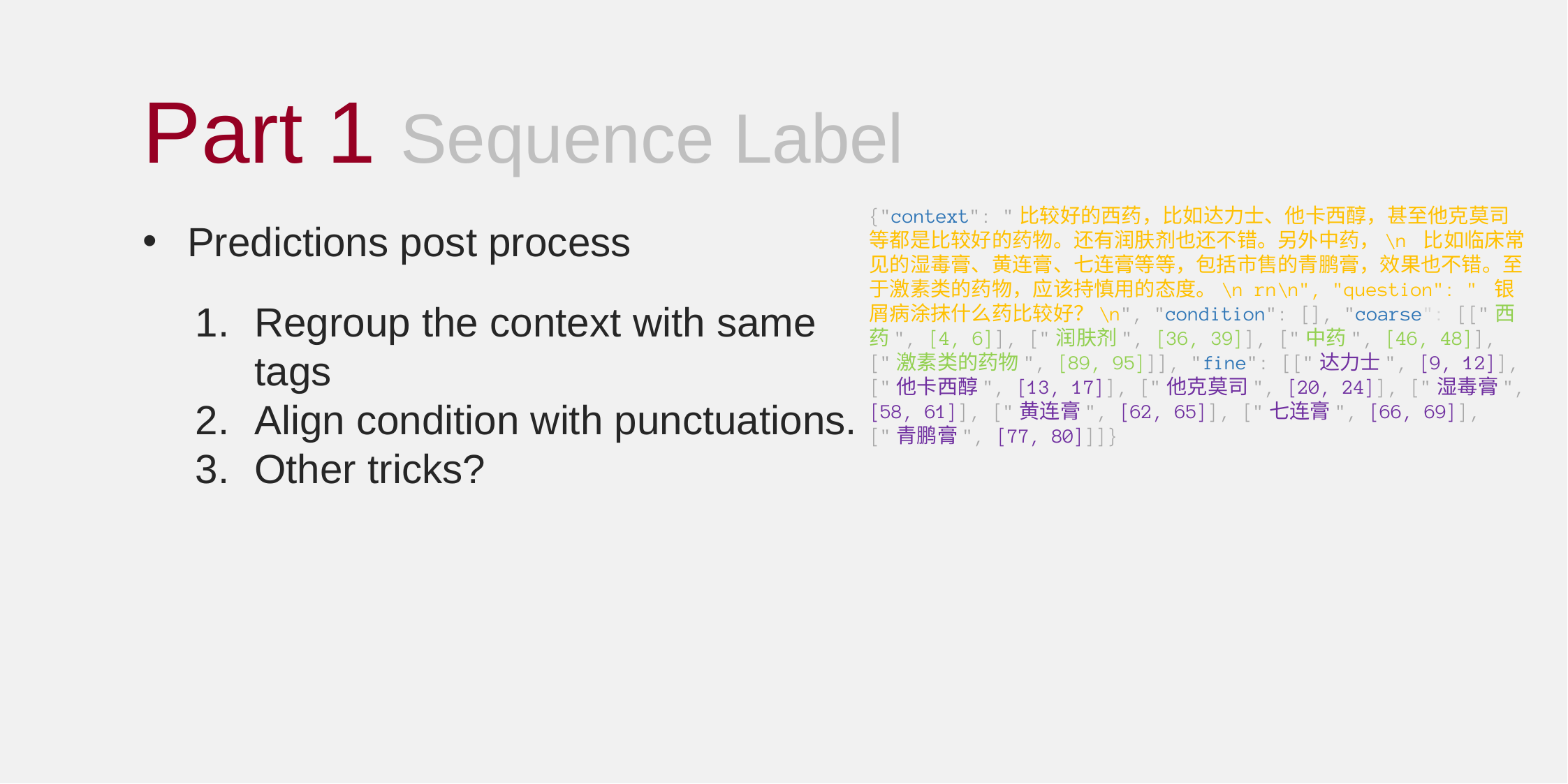

Part 1 Sequence Label

{"context": "比较好的西药，比如达力士、他卡西醇，甚至他克莫司等都是比较好的药物。还有润肤剂也还不错。另外中药，\n 比如临床常见的湿毒膏、黄连膏、七连膏等等，包括市售的青鹏膏，效果也不错。至于激素类的药物，应该持慎用的态度。\n rn\n", "question": " 银屑病涂抹什么药比较好？\n", "condition": [], "coarse": [["西药", [4, 6]], ["润肤剂", [36, 39]], ["中药", [46, 48]], ["激素类的药物", [89, 95]]], "fine": [["达力士", [9, 12]], ["他卡西醇", [13, 17]], ["他克莫司", [20, 24]], ["湿毒膏", [58, 61]], ["黄连膏", [62, 65]], ["七连膏", [66, 69]], ["青鹏膏", [77, 80]]]}
Predictions post process
Regroup the context with same tags
Align condition with punctuations.
Other tricks?